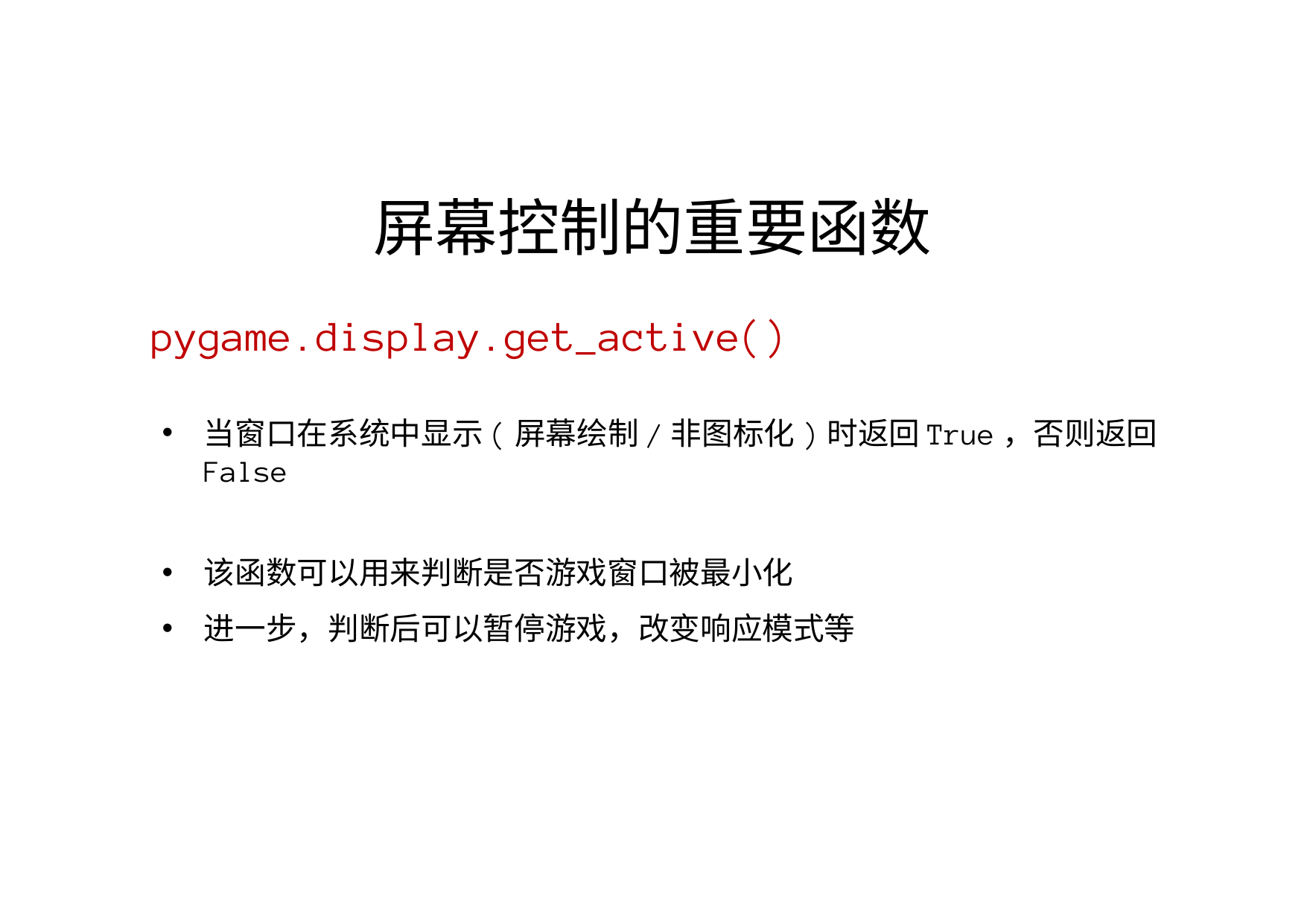

# 屏幕控制的重要函数
pygame.display.get_active()

当窗口在系统中显示(屏幕绘制/非图标化)时返回True，否则返回False

该函数可以用来判断是否游戏窗口被最小化
进一步，判断后可以暂停游戏，改变响应模式等